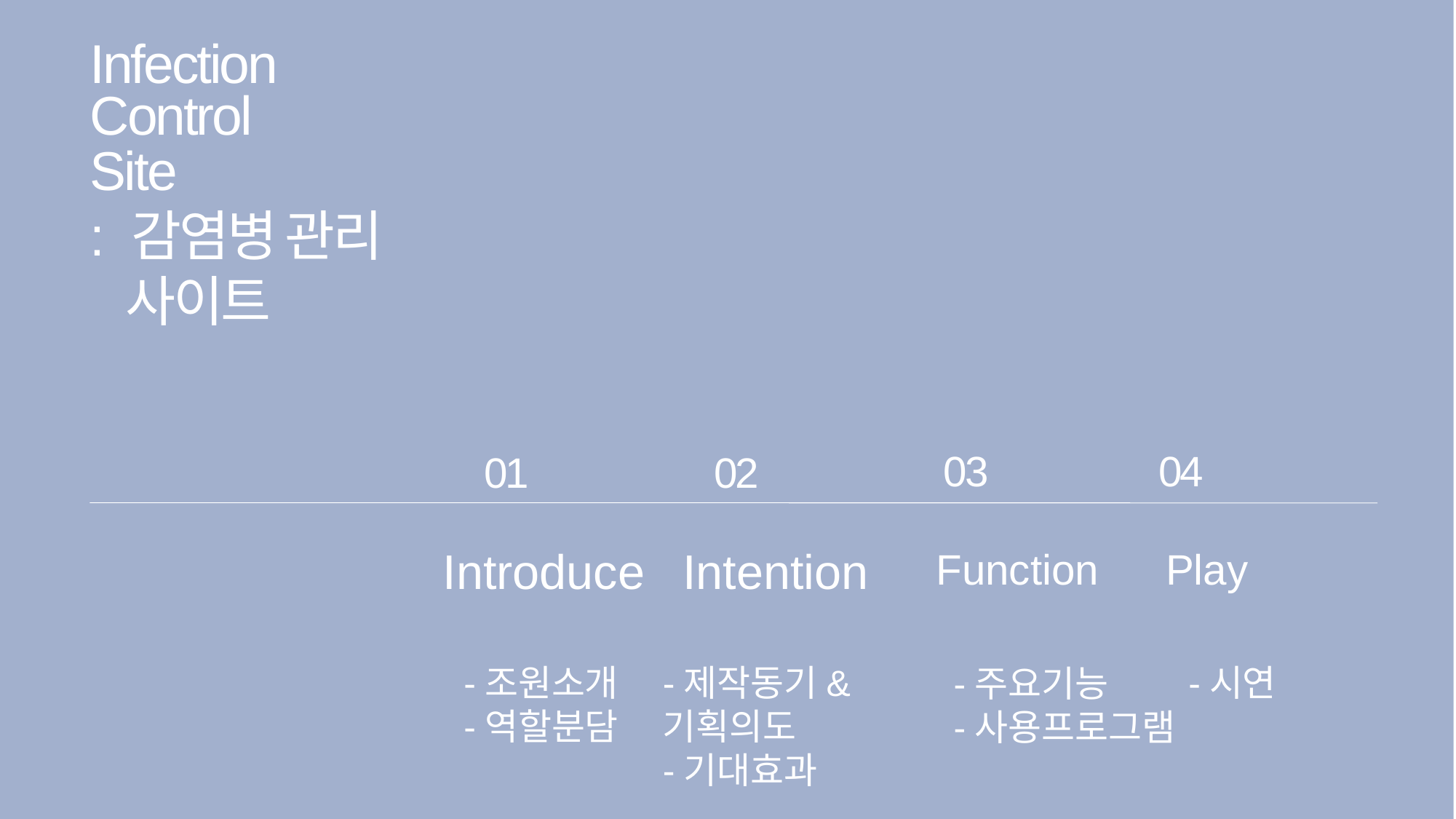

Infection
Control
Site
: 감염병 관리
  사이트
03
04
01
02
Introduce
Intention
Function
Play
-시연
-조원소개
-역할분담
-제작동기&기획의도
-기대효과

-주요기능
-사용프로그램